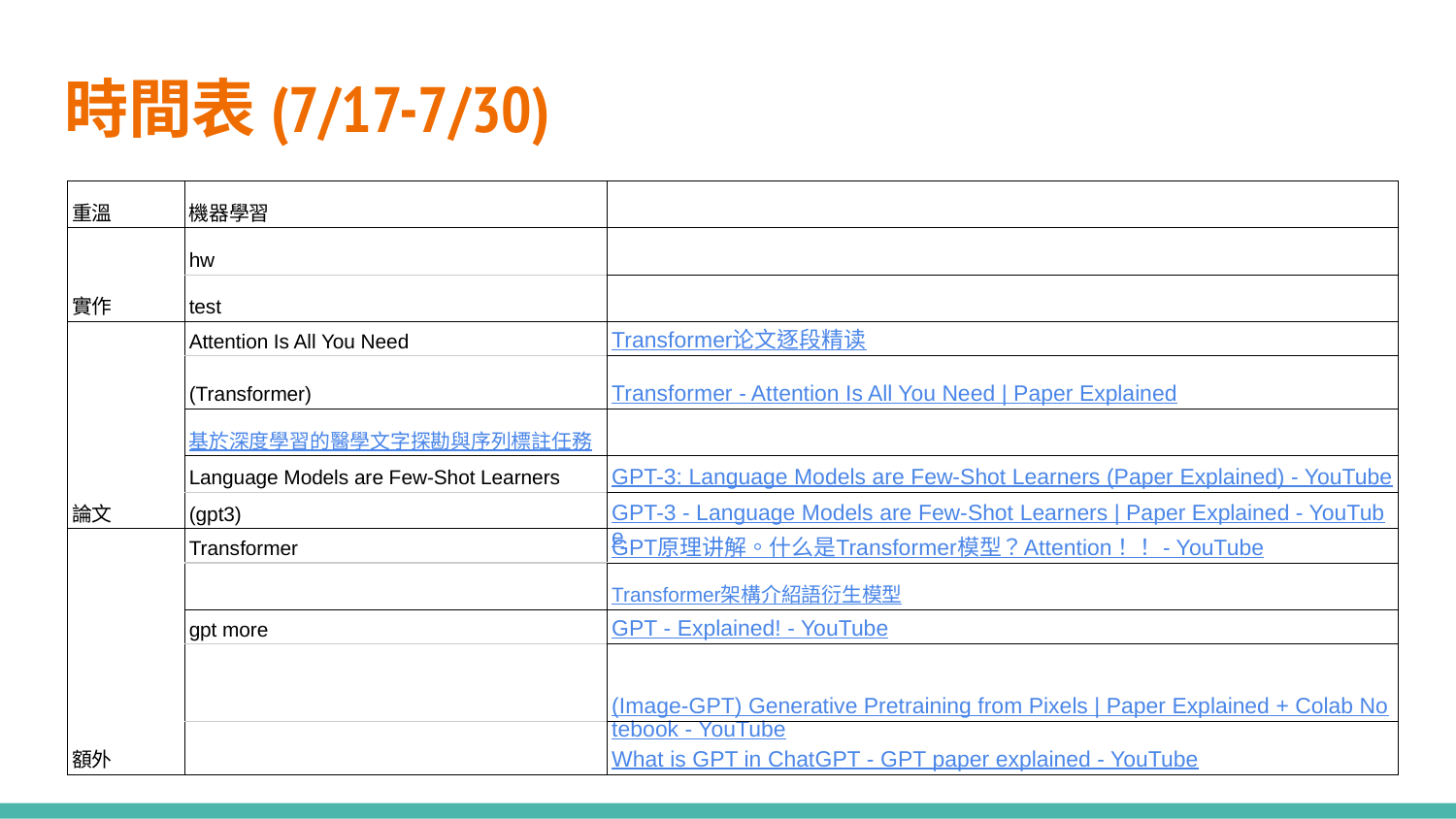

# 時間表(7/17-7/30)
| 重溫 | 機器學習 |  |
| --- | --- | --- |
| 實作 | hw |  |
|  | test |  |
| 論文 | Attention Is All You Need | Transformer论文逐段精读 |
|  | (Transformer) | Transformer - Attention Is All You Need | Paper Explained |
|  | 基於深度學習的醫學文字探勘與序列標註任務 |  |
|  | Language Models are Few-Shot Learners | GPT-3: Language Models are Few-Shot Learners (Paper Explained) - YouTube |
|  | (gpt3) | GPT-3 - Language Models are Few-Shot Learners | Paper Explained - YouTube |
| 額外 | Transformer | GPT原理讲解。什么是Transformer模型？Attention！！ - YouTube |
|  |  | Transformer架構介紹語衍生模型 |
|  | gpt more | GPT - Explained! - YouTube |
|  |  | (Image-GPT) Generative Pretraining from Pixels | Paper Explained + Colab Notebook - YouTube |
|  |  | What is GPT in ChatGPT - GPT paper explained - YouTube |